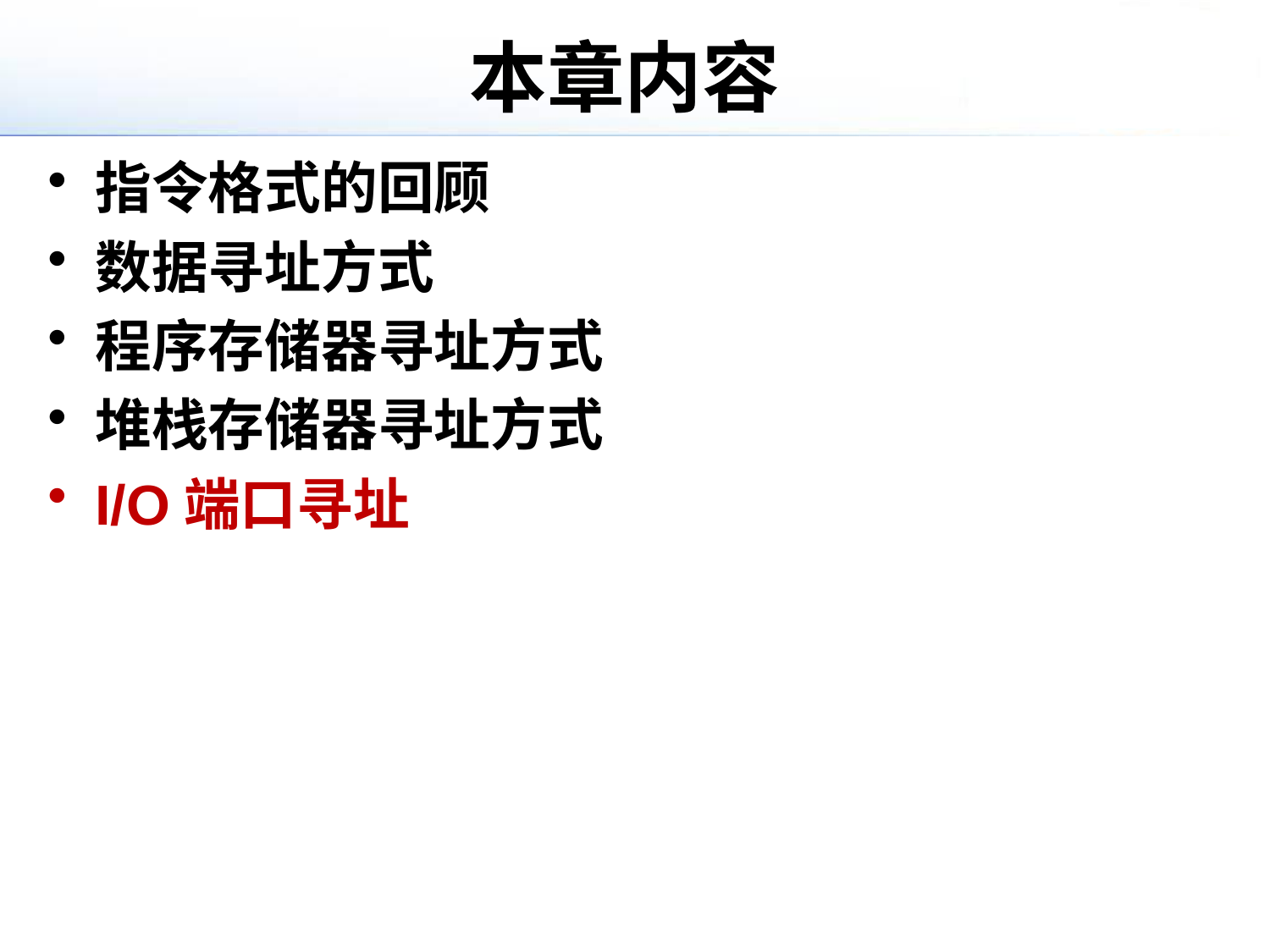

# 本章内容
指令格式的回顾
数据寻址方式
程序存储器寻址方式
堆栈存储器寻址方式
I/O端口寻址